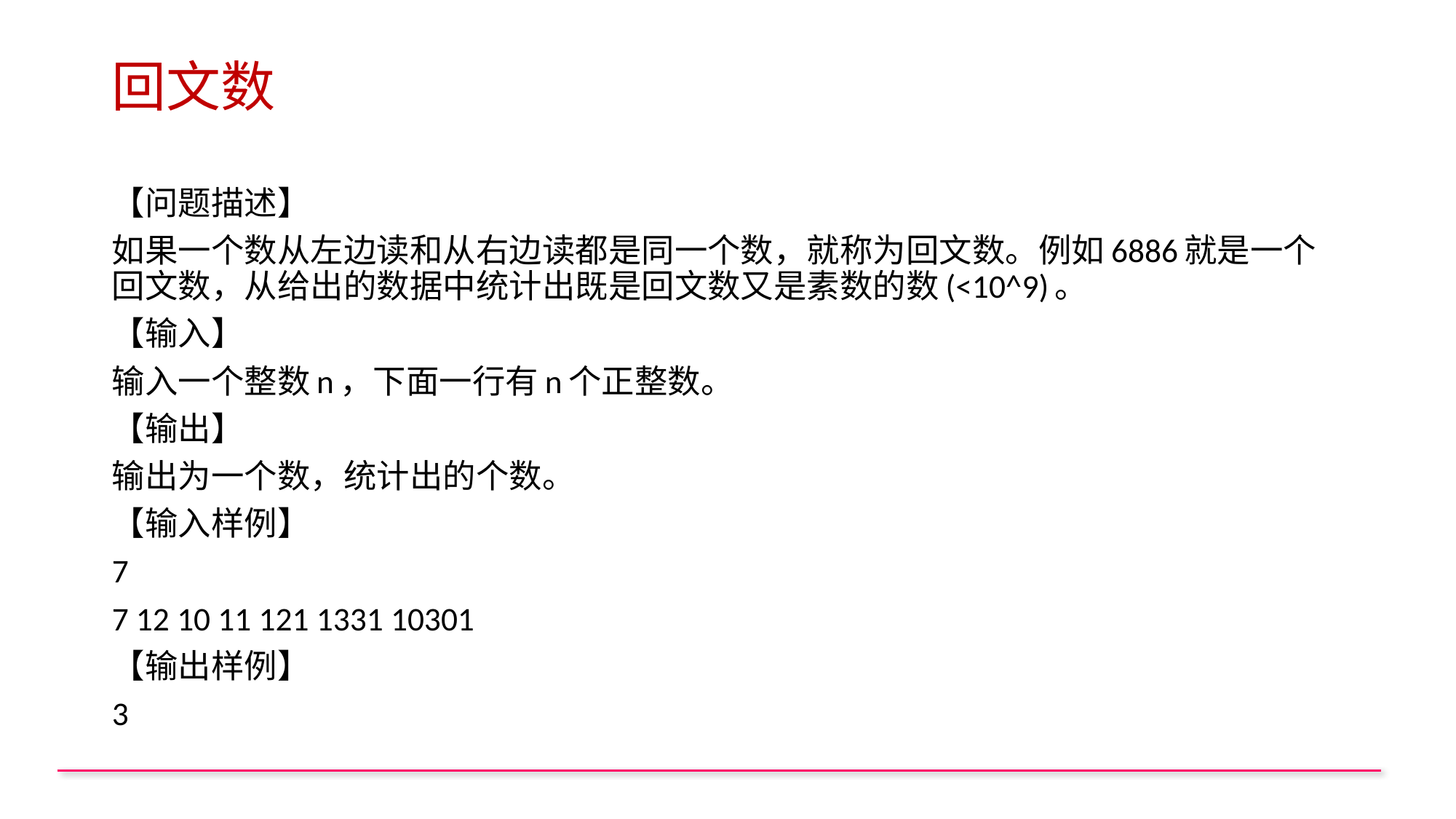

# 回文数
【问题描述】
如果一个数从左边读和从右边读都是同一个数，就称为回文数。例如6886就是一个回文数，从给出的数据中统计出既是回文数又是素数的数(<10^9)。
【输入】
输入一个整数n，下面一行有n个正整数。
【输出】
输出为一个数，统计出的个数。
【输入样例】
7
7 12 10 11 121 1331 10301
【输出样例】
3